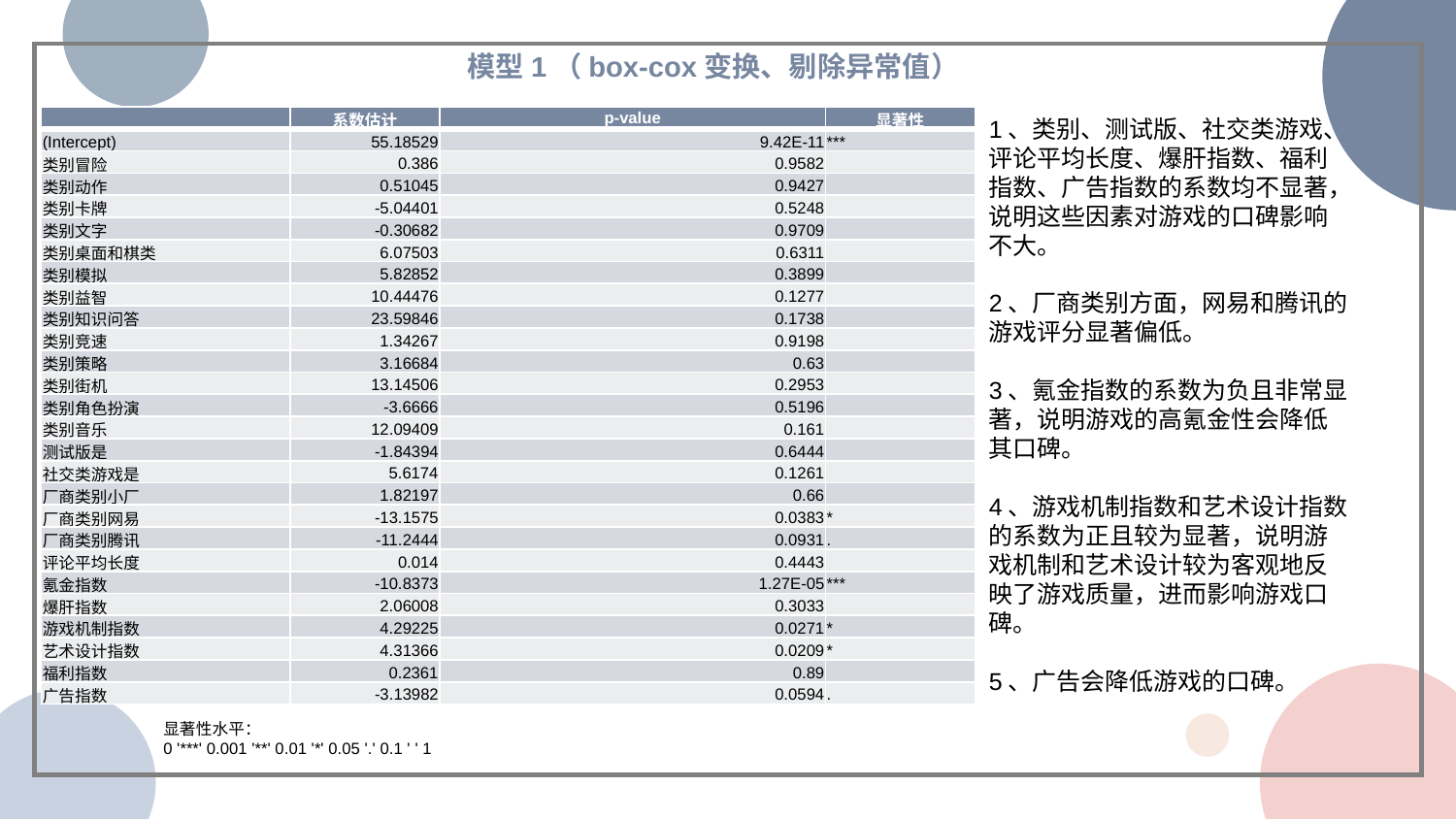

模型1（box-cox变换、剔除异常值）
|  | 系数估计 | p-value | 显著性 |
| --- | --- | --- | --- |
| (Intercept) | 55.18529 | 9.42E-11 | \*\*\* |
| 类别冒险 | 0.386 | 0.9582 |  |
| 类别动作 | 0.51045 | 0.9427 |  |
| 类别卡牌 | -5.04401 | 0.5248 |  |
| 类别文字 | -0.30682 | 0.9709 |  |
| 类别桌面和棋类 | 6.07503 | 0.6311 |  |
| 类别模拟 | 5.82852 | 0.3899 |  |
| 类别益智 | 10.44476 | 0.1277 |  |
| 类别知识问答 | 23.59846 | 0.1738 |  |
| 类别竞速 | 1.34267 | 0.9198 |  |
| 类别策略 | 3.16684 | 0.63 |  |
| 类别街机 | 13.14506 | 0.2953 |  |
| 类别角色扮演 | -3.6666 | 0.5196 |  |
| 类别音乐 | 12.09409 | 0.161 |  |
| 测试版是 | -1.84394 | 0.6444 |  |
| 社交类游戏是 | 5.6174 | 0.1261 |  |
| 厂商类别小厂 | 1.82197 | 0.66 |  |
| 厂商类别网易 | -13.1575 | 0.0383 | \* |
| 厂商类别腾讯 | -11.2444 | 0.0931 | . |
| 评论平均长度 | 0.014 | 0.4443 |  |
| 氪金指数 | -10.8373 | 1.27E-05 | \*\*\* |
| 爆肝指数 | 2.06008 | 0.3033 |  |
| 游戏机制指数 | 4.29225 | 0.0271 | \* |
| 艺术设计指数 | 4.31366 | 0.0209 | \* |
| 福利指数 | 0.2361 | 0.89 |  |
| 广告指数 | -3.13982 | 0.0594 | . |
1、类别、测试版、社交类游戏、评论平均长度、爆肝指数、福利指数、广告指数的系数均不显著，说明这些因素对游戏的口碑影响不大。

2、厂商类别方面，网易和腾讯的游戏评分显著偏低。

3、氪金指数的系数为负且非常显著，说明游戏的高氪金性会降低其口碑。

4、游戏机制指数和艺术设计指数的系数为正且较为显著，说明游戏机制和艺术设计较为客观地反映了游戏质量，进而影响游戏口碑。

5、广告会降低游戏的口碑。

显著性水平：
0 '***' 0.001 '**' 0.01 '*' 0.05 '.' 0.1 ' ' 1